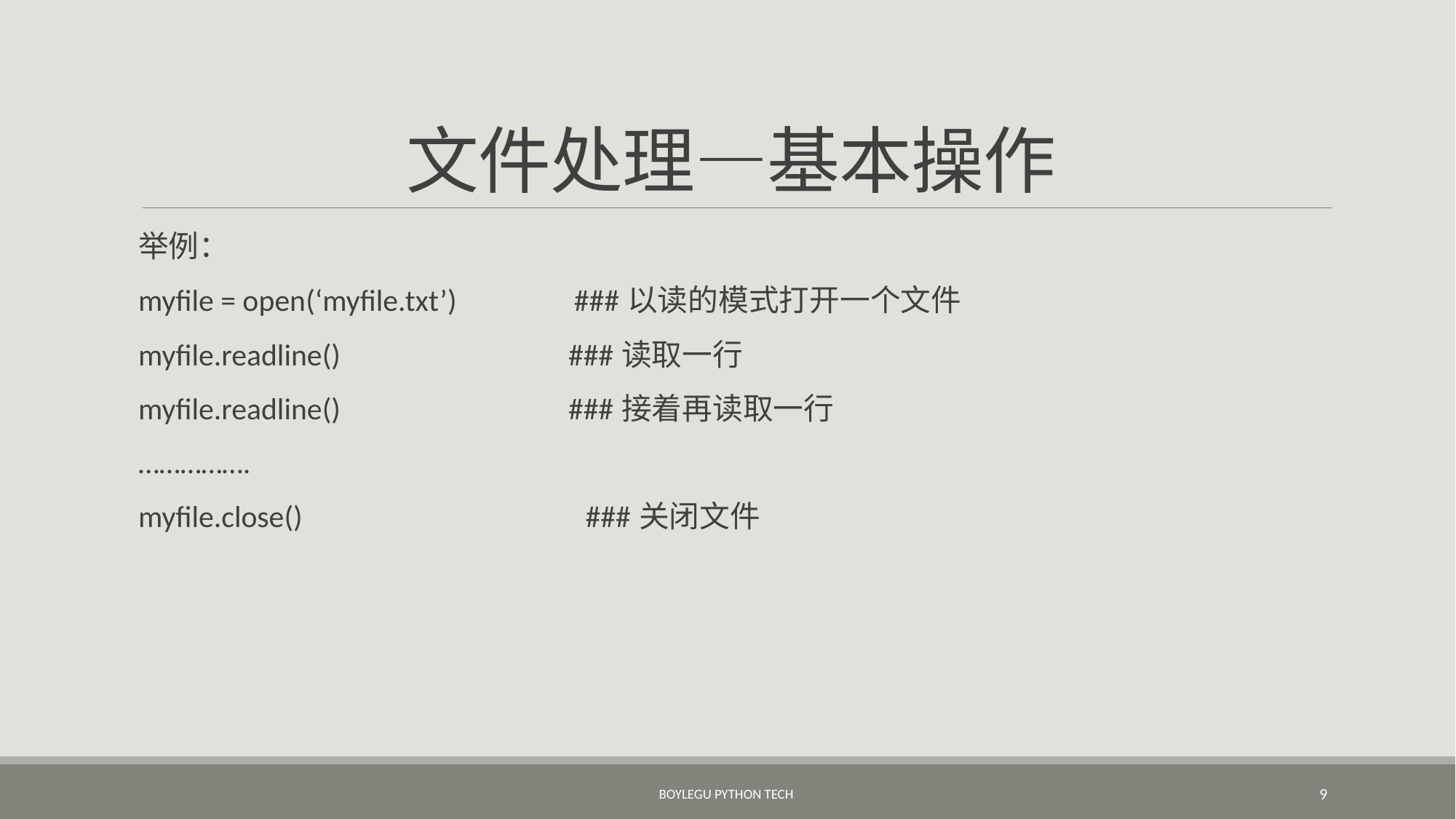

# 文件处理—基本操作
举例：
myfile = open(‘myfile.txt’)                 ###以读的模式打开一个文件
myfile.readline()                                 ###读取一行
myfile.readline()                                 ###接着再读取一行
…………….
myfile.close()                                         ###关闭文件

BoyleGu Python Tech
9